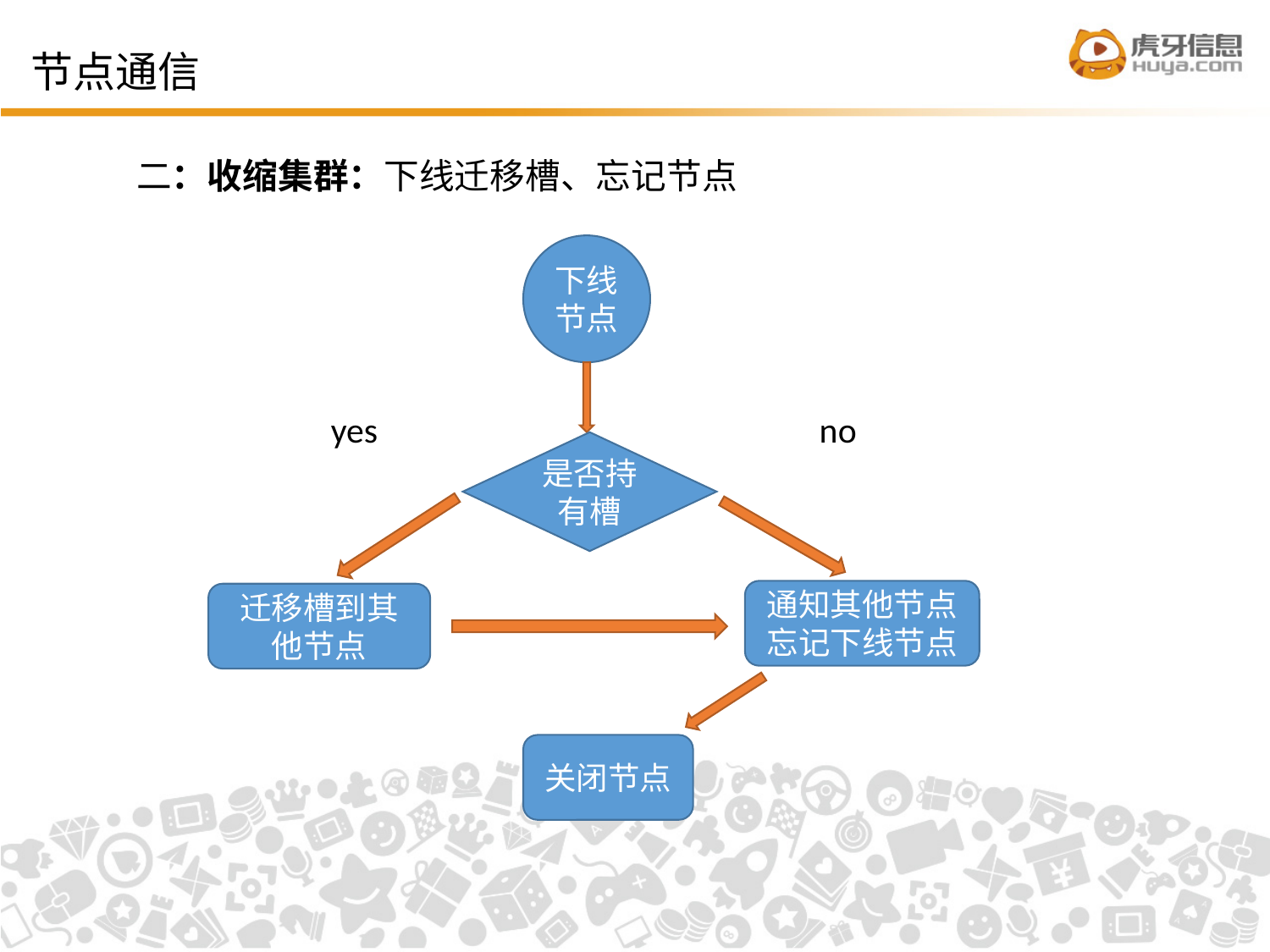

节点通信
         二：收缩集群：下线迁移槽、忘记节点

                                  yes                                                       no

下线节点

是否持有槽

通知其他节点忘记下线节点
迁移槽到其他节点

关闭节点